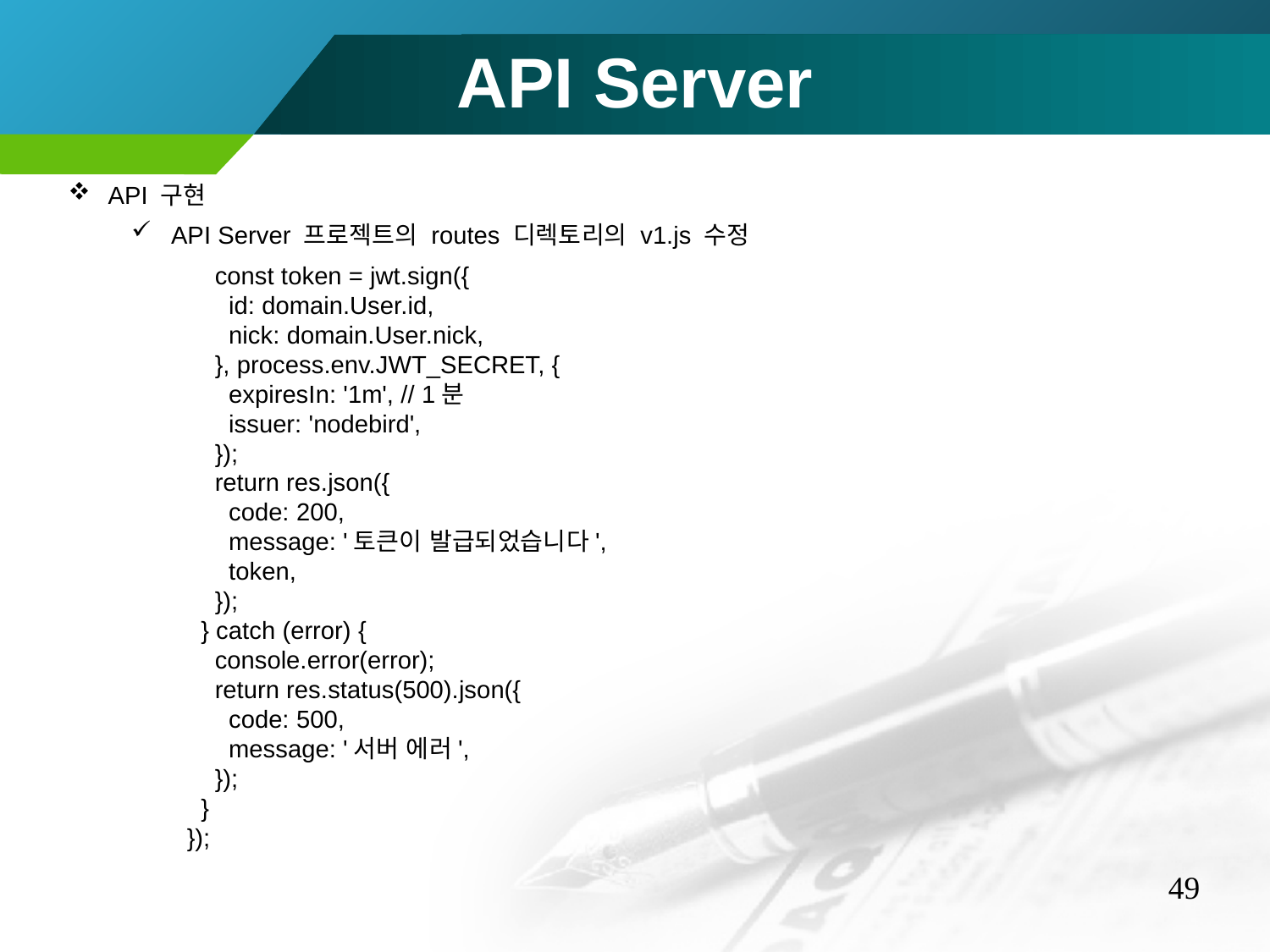

API Server
API 구현
API Server 프로젝트의 routes 디렉토리의 v1.js 수정
    const token = jwt.sign({
      id: domain.User.id,
      nick: domain.User.nick,
    }, process.env.JWT_SECRET, {
      expiresIn: '1m', // 1분
      issuer: 'nodebird',
    });
    return res.json({
      code: 200,
      message: '토큰이 발급되었습니다',
      token,
    });
  } catch (error) {
    console.error(error);
    return res.status(500).json({
      code: 500,
      message: '서버 에러',
    });
  }
});

49